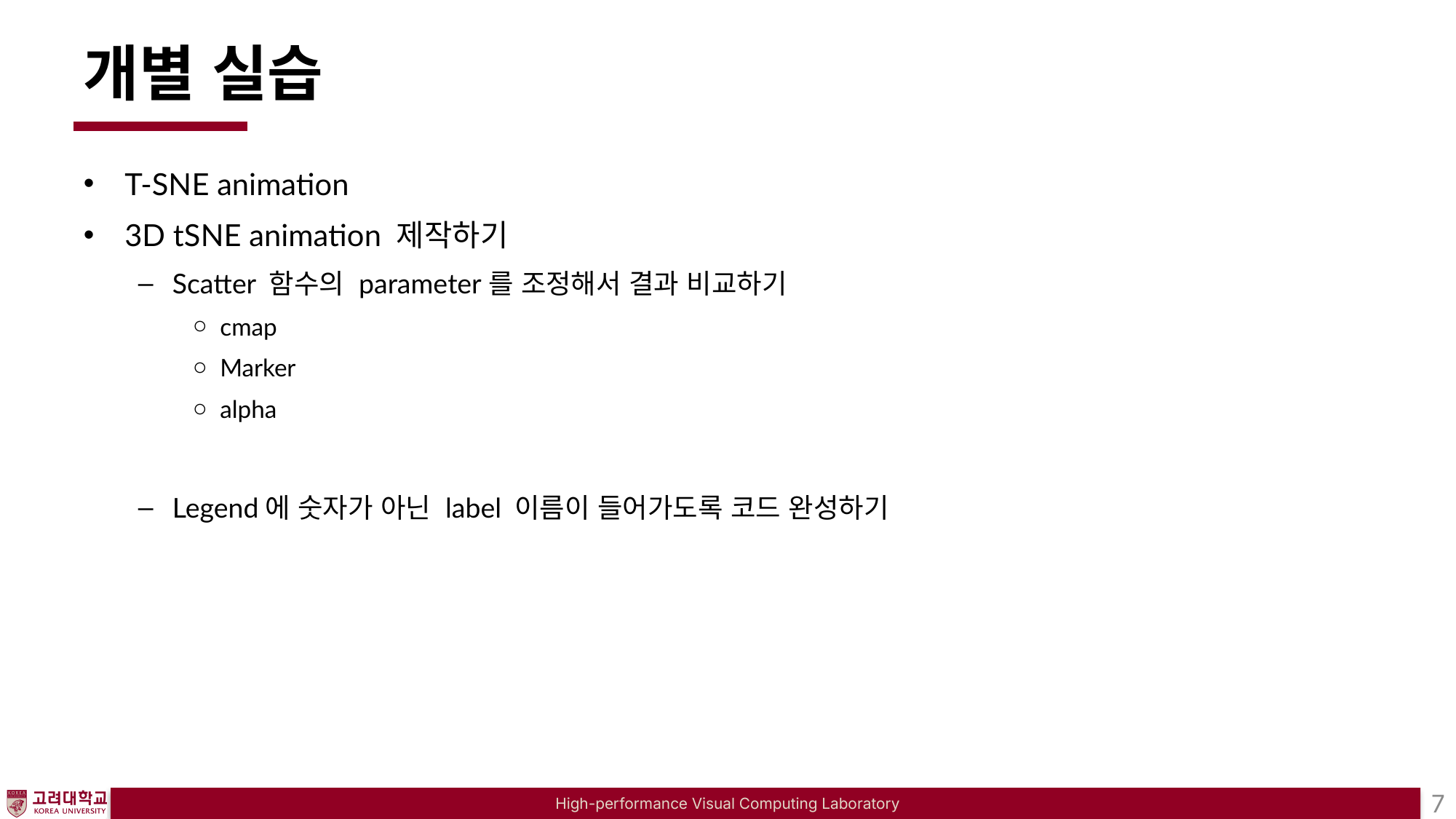

# 개별 실습
T-SNE animation
3D tSNE animation 제작하기
Scatter 함수의 parameter를 조정해서 결과 비교하기
cmap
Marker
alpha

Legend에 숫자가 아닌 label 이름이 들어가도록 코드 완성하기

High-performance Visual Computing Laboratory
7